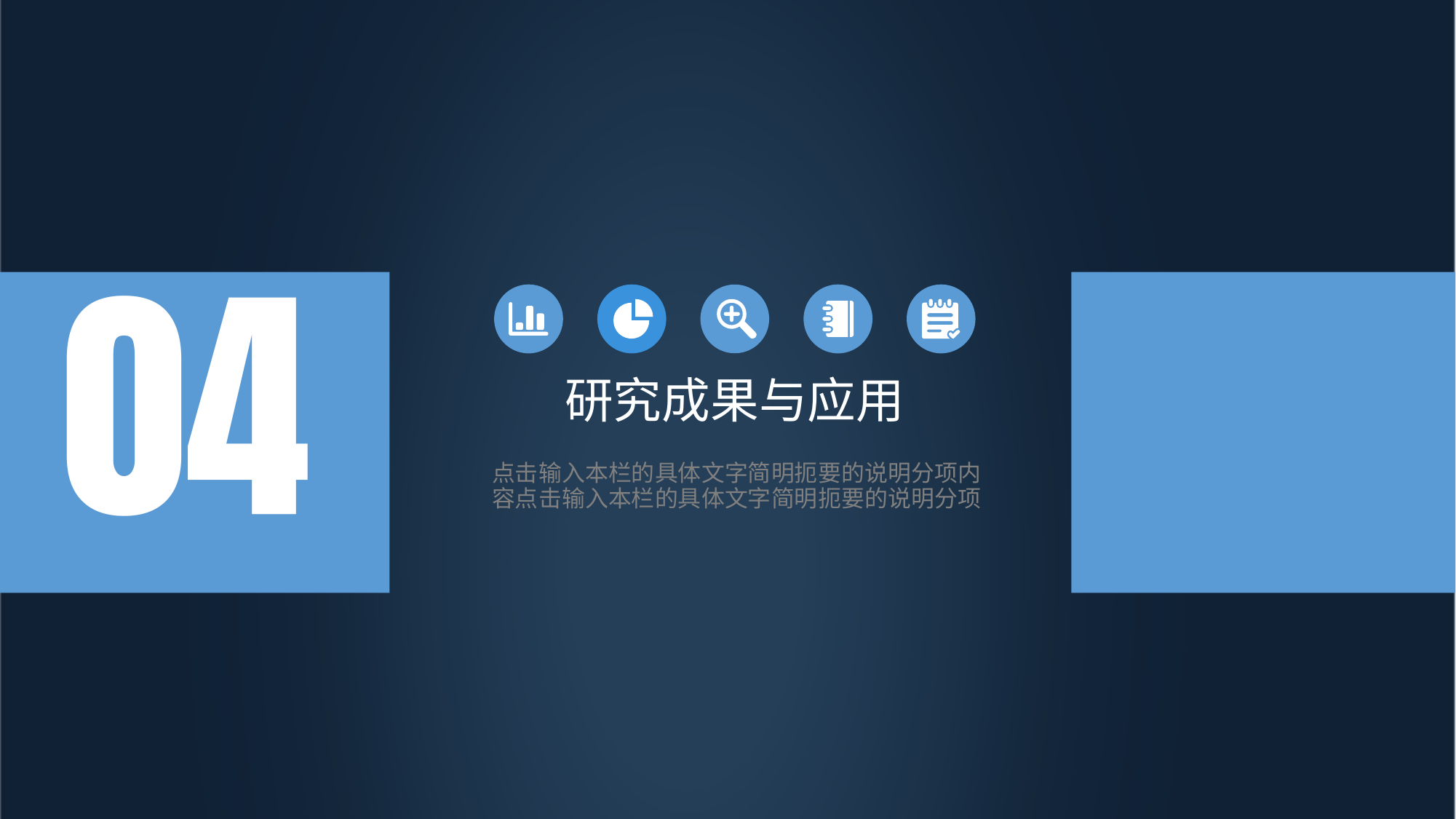

04
研究成果与应用
点击输入本栏的具体文字简明扼要的说明分项内容点击输入本栏的具体文字简明扼要的说明分项